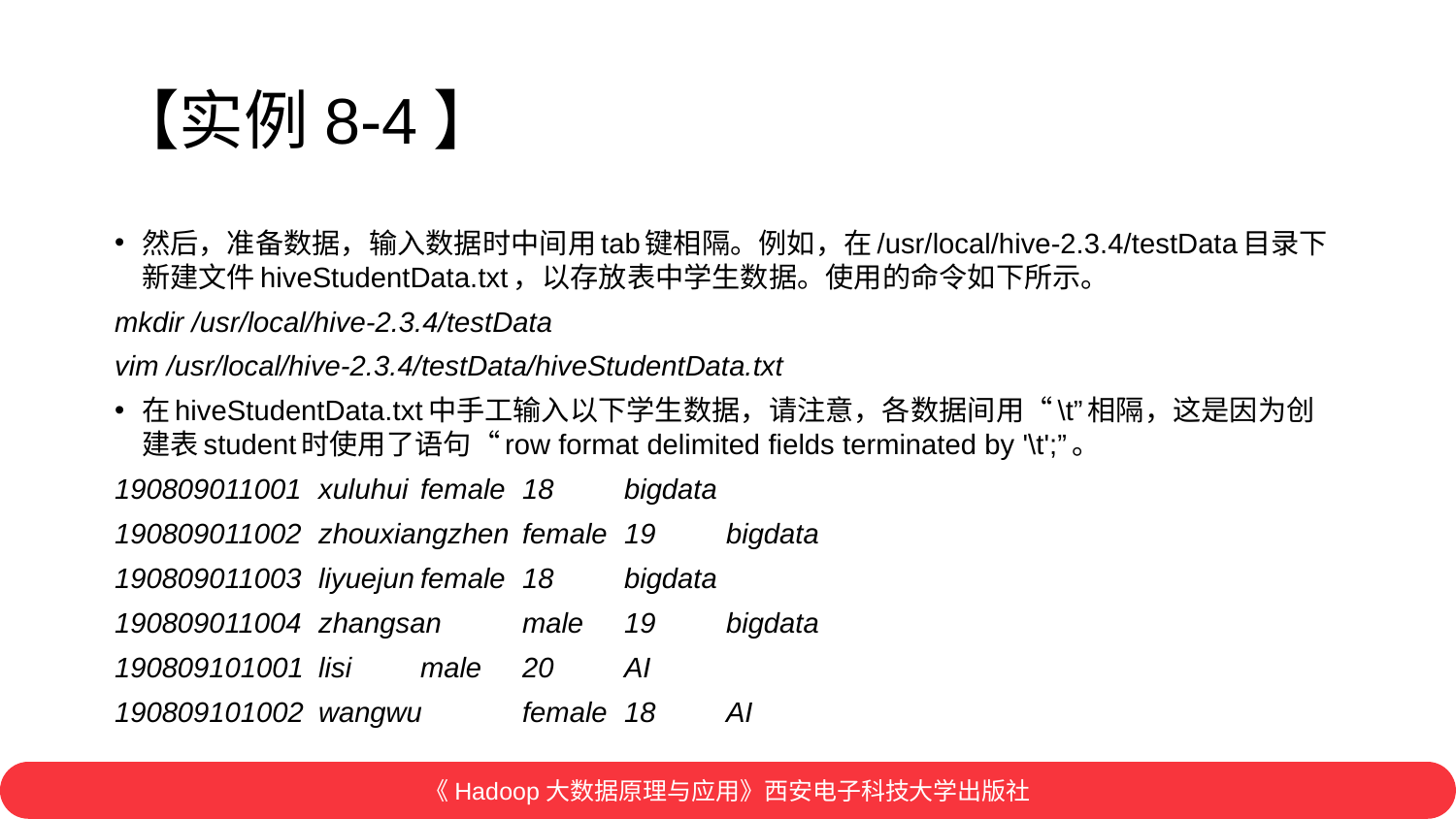

# 【实例8-4】
然后，准备数据，输入数据时中间用tab键相隔。例如，在/usr/local/hive-2.3.4/testData目录下新建文件hiveStudentData.txt，以存放表中学生数据。使用的命令如下所示。
mkdir /usr/local/hive-2.3.4/testData
vim /usr/local/hive-2.3.4/testData/hiveStudentData.txt
在hiveStudentData.txt中手工输入以下学生数据，请注意，各数据间用“\t”相隔，这是因为创建表student时使用了语句“row format delimited fields terminated by '\t';”。
190809011001	xuluhui	female	18	bigdata
190809011002	zhouxiangzhen	female	19	bigdata
190809011003	liyuejun	female	18	bigdata
190809011004	zhangsan	male	19	bigdata
190809101001	lisi	male	20	AI
190809101002	wangwu	female	18	AI